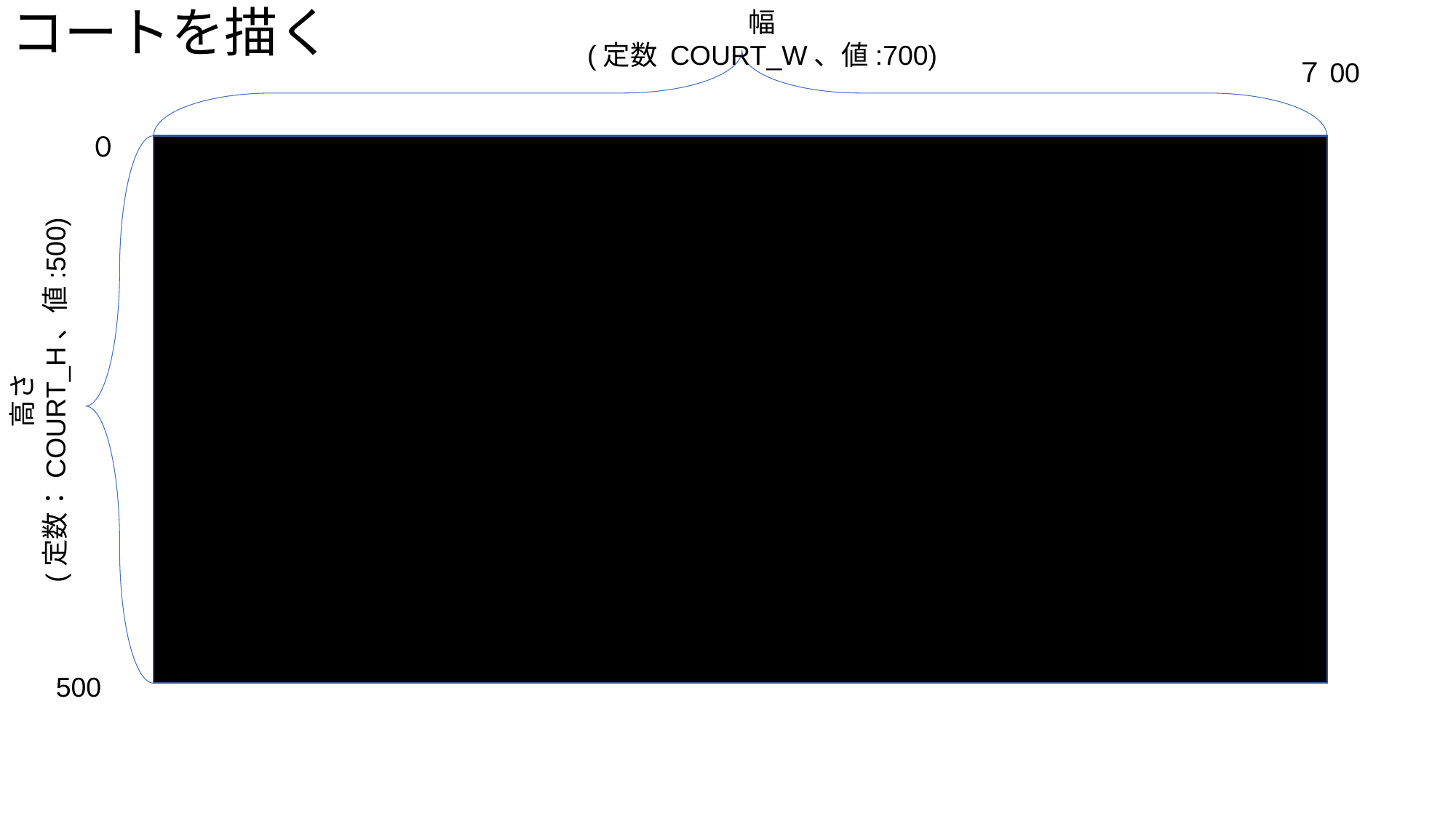

コートを描く
幅
(定数 COURT_W、値:700)

７00
０

高さ
(定数：COURT_H、値:500)
500